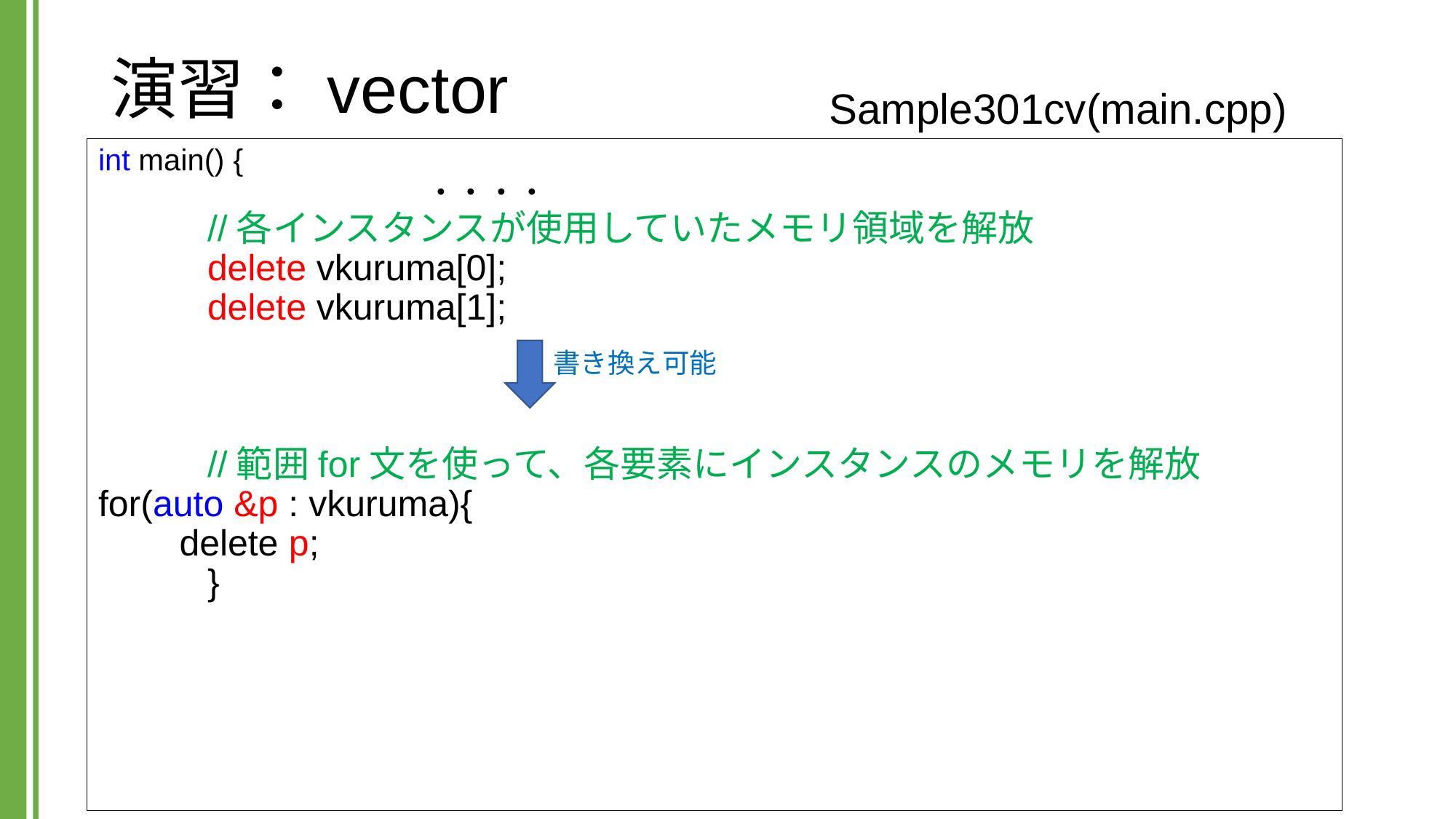

# 演習：vector
Sample301cv(main.cpp)
int main() {
			・・・・
	//各インスタンスが使用していたメモリ領域を解放
	delete vkuruma[0];
	delete vkuruma[1];
	//範囲for文を使って、各要素にインスタンスのメモリを解放	for(auto &p : vkuruma){
        delete p;
	}

書き換え可能